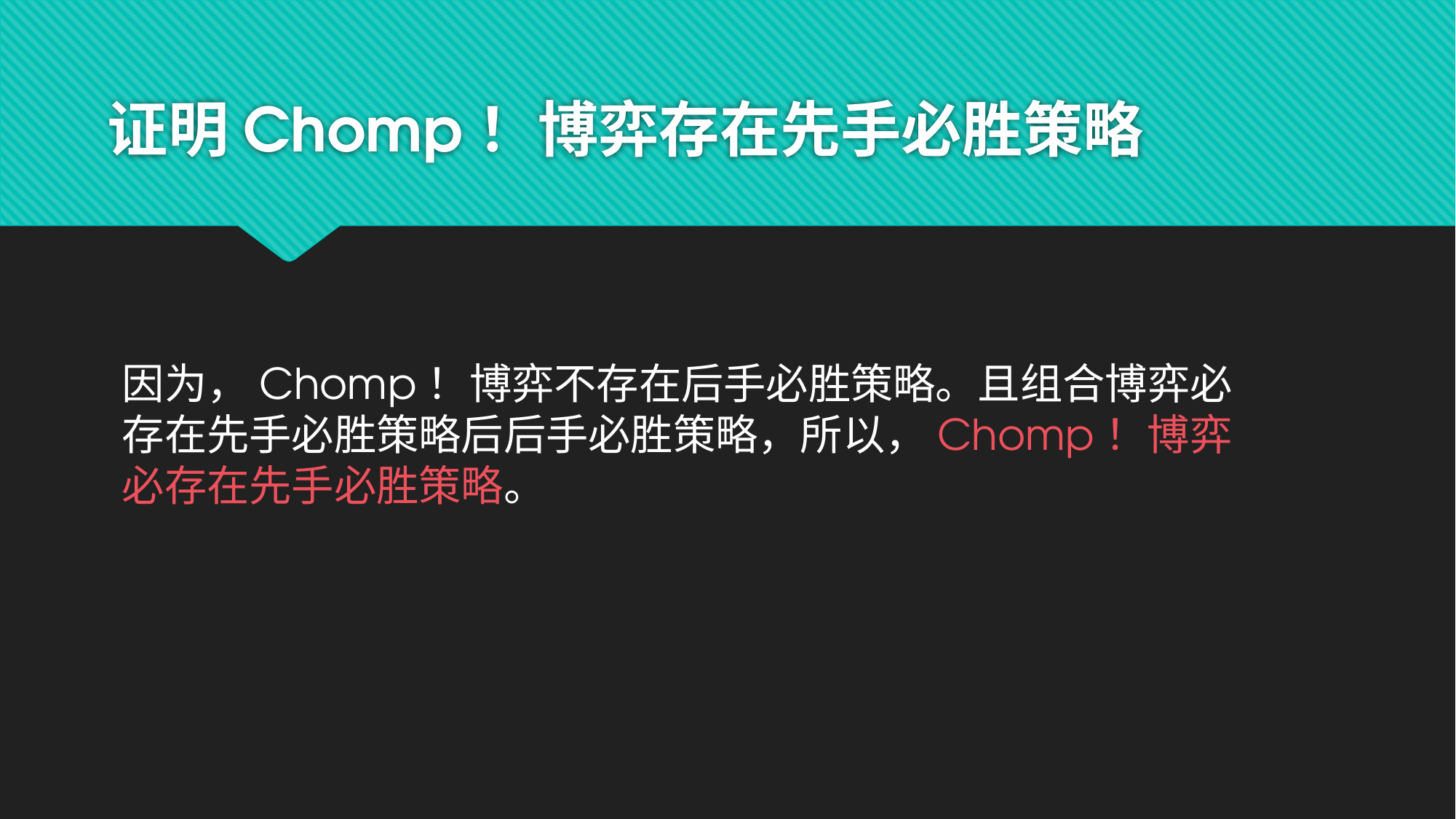

# 证明Chomp！博弈存在先手必胜策略
因为，Chomp！博弈不存在后手必胜策略。且组合博弈必存在先手必胜策略后后手必胜策略，所以，Chomp！博弈必存在先手必胜策略。